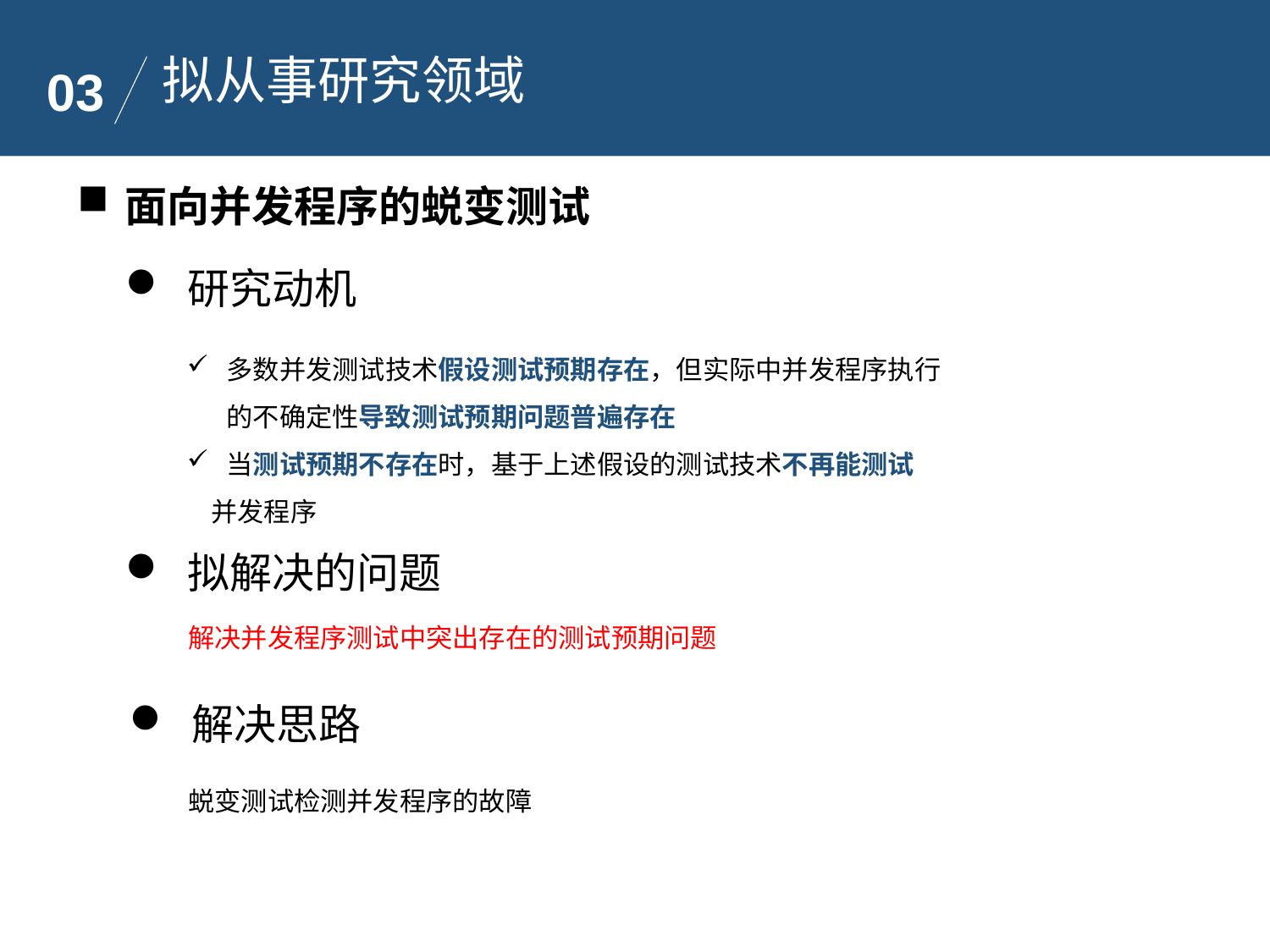

拟从事研究领域
03
面向并发程序的蜕变测试
 研究动机
多数并发测试技术假设测试预期存在，但实际中并发程序执行的不确定性导致测试预期问题普遍存在
当测试预期不存在时，基于上述假设的测试技术不再能测试
   并发程序
 拟解决的问题
解决并发程序测试中突出存在的测试预期问题
 解决思路
蜕变测试检测并发程序的故障